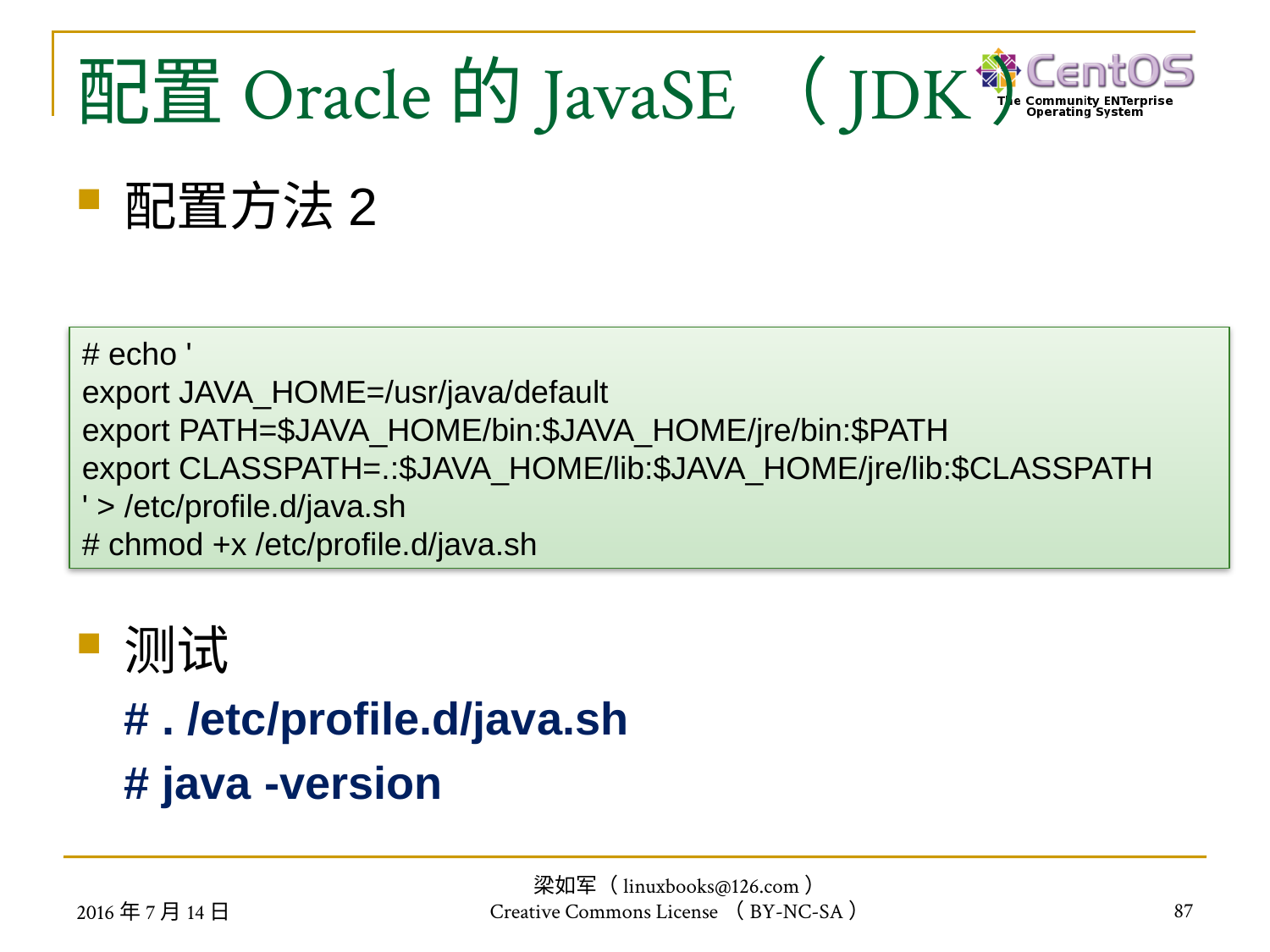

# 配置Oracle的JavaSE（JDK）
配置方法2

测试
# . /etc/profile.d/java.sh
# java -version
# echo '
export JAVA_HOME=/usr/java/default
export PATH=$JAVA_HOME/bin:$JAVA_HOME/jre/bin:$PATH
export CLASSPATH=.:$JAVA_HOME/lib:$JAVA_HOME/jre/lib:$CLASSPATH
' > /etc/profile.d/java.sh
# chmod +x /etc/profile.d/java.sh
梁如军（linuxbooks@126.com）
Creative Commons License（BY-NC-SA）
2016年7月14日
87